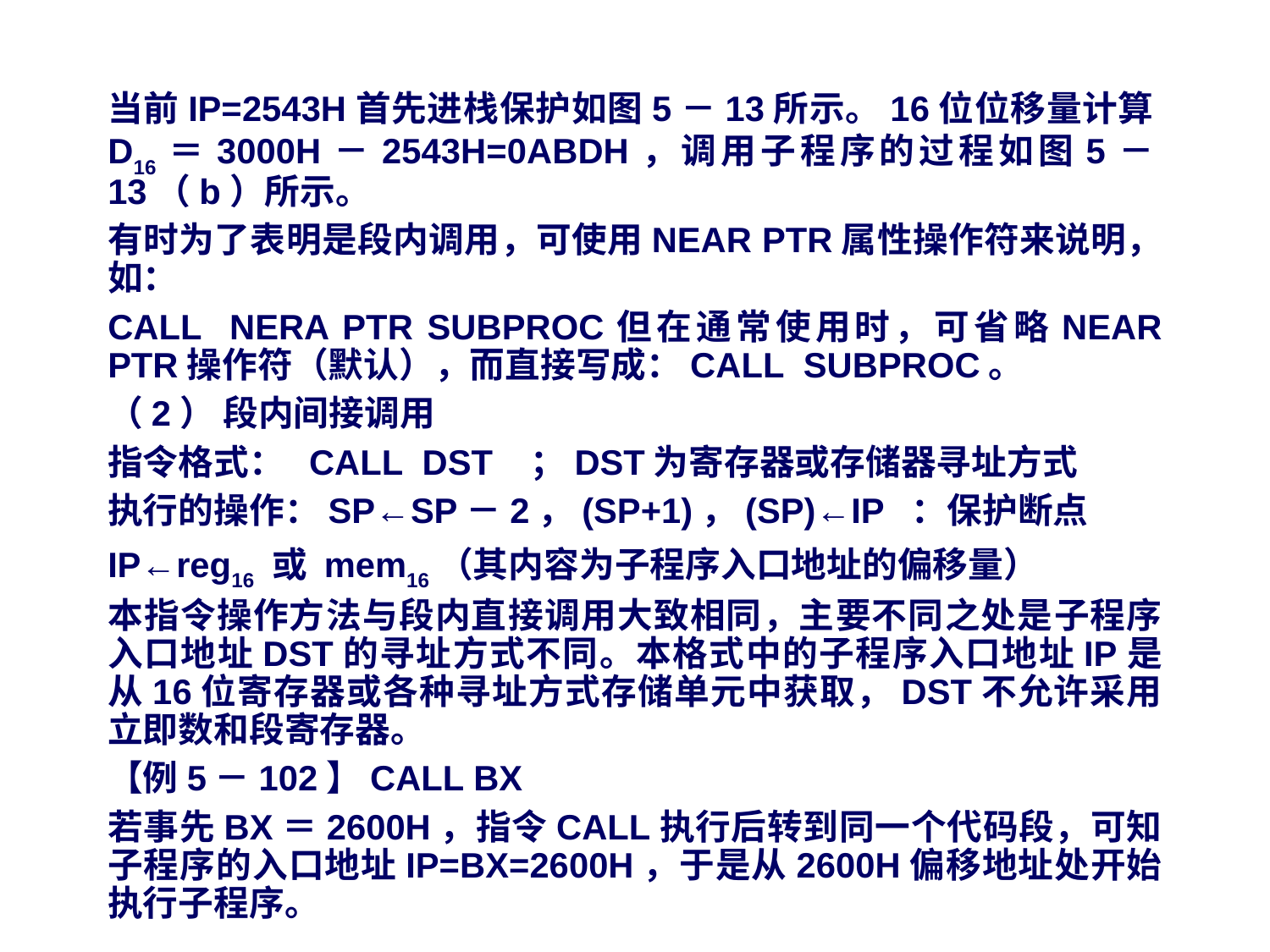

当前IP=2543H首先进栈保护如图5－13所示。16位位移量计算D16＝3000H－2543H=0ABDH，调用子程序的过程如图5－13（b）所示。
有时为了表明是段内调用，可使用NEAR PTR属性操作符来说明，如：
CALL  NERA PTR SUBPROC但在通常使用时，可省略NEAR PTR操作符（默认），而直接写成：CALL  SUBPROC。
（2） 段内间接调用
指令格式：  CALL  DST   ；DST为寄存器或存储器寻址方式
执行的操作：SP←SP－2，(SP+1)，(SP)←IP  ：保护断点
IP←reg16 或 mem16（其内容为子程序入口地址的偏移量）
本指令操作方法与段内直接调用大致相同，主要不同之处是子程序入口地址DST的寻址方式不同。本格式中的子程序入口地址IP是从16位寄存器或各种寻址方式存储单元中获取，DST不允许采用立即数和段寄存器。
【例5－102】CALL BX
若事先BX＝2600H，指令CALL执行后转到同一个代码段，可知子程序的入口地址IP=BX=2600H，于是从2600H偏移地址处开始执行子程序。